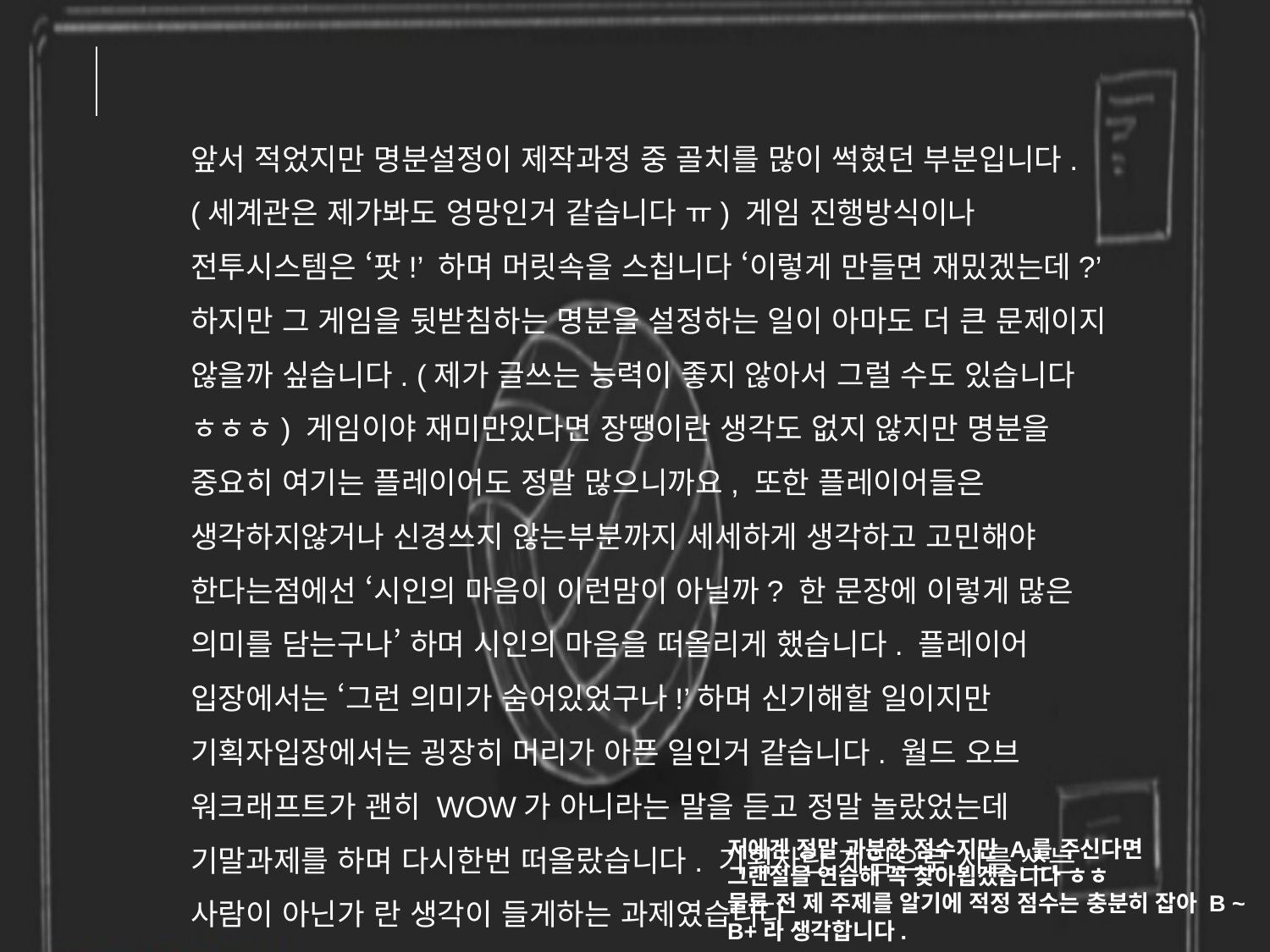

5
6
후기
앞서 적었지만 명분설정이 제작과정 중 골치를 많이 썩혔던 부분입니다.
(세계관은 제가봐도 엉망인거 같습니다 ㅠ) 게임 진행방식이나 전투시스템은 ‘팟!’ 하며 머릿속을 스칩니다 ‘이렇게 만들면 재밌겠는데?’ 하지만 그 게임을 뒷받침하는 명분을 설정하는 일이 아마도 더 큰 문제이지 않을까 싶습니다. (제가 글쓰는 능력이 좋지 않아서 그럴 수도 있습니다 ㅎㅎㅎ) 게임이야 재미만있다면 장땡이란 생각도 없지 않지만 명분을 중요히 여기는 플레이어도 정말 많으니까요, 또한 플레이어들은 생각하지않거나 신경쓰지 않는부분까지 세세하게 생각하고 고민해야 한다는점에선 ‘시인의 마음이 이런맘이 아닐까? 한 문장에 이렇게 많은 의미를 담는구나’ 하며 시인의 마음을 떠올리게 했습니다. 플레이어 입장에서는 ‘그런 의미가 숨어있었구나!’하며 신기해할 일이지만 기획자입장에서는 굉장히 머리가 아픈 일인거 같습니다. 월드 오브 워크래프트가 괜히 WOW가 아니라는 말을 듣고 정말 놀랐었는데 기말과제를 하며 다시한번 떠올랐습니다. 기획자란 게임으로 시를 쓰는 사람이 아닌가 란 생각이 들게하는 과제였습니다.
저에겐 정말 과분한 점수지만 A를 주신다면
그랜절을 연습해 꼭 찾아뵙겠습니다 ㅎㅎ
물론 전 제 주제를 알기에 적정 점수는 충분히 잡아 B ~ B+라 생각합니다.